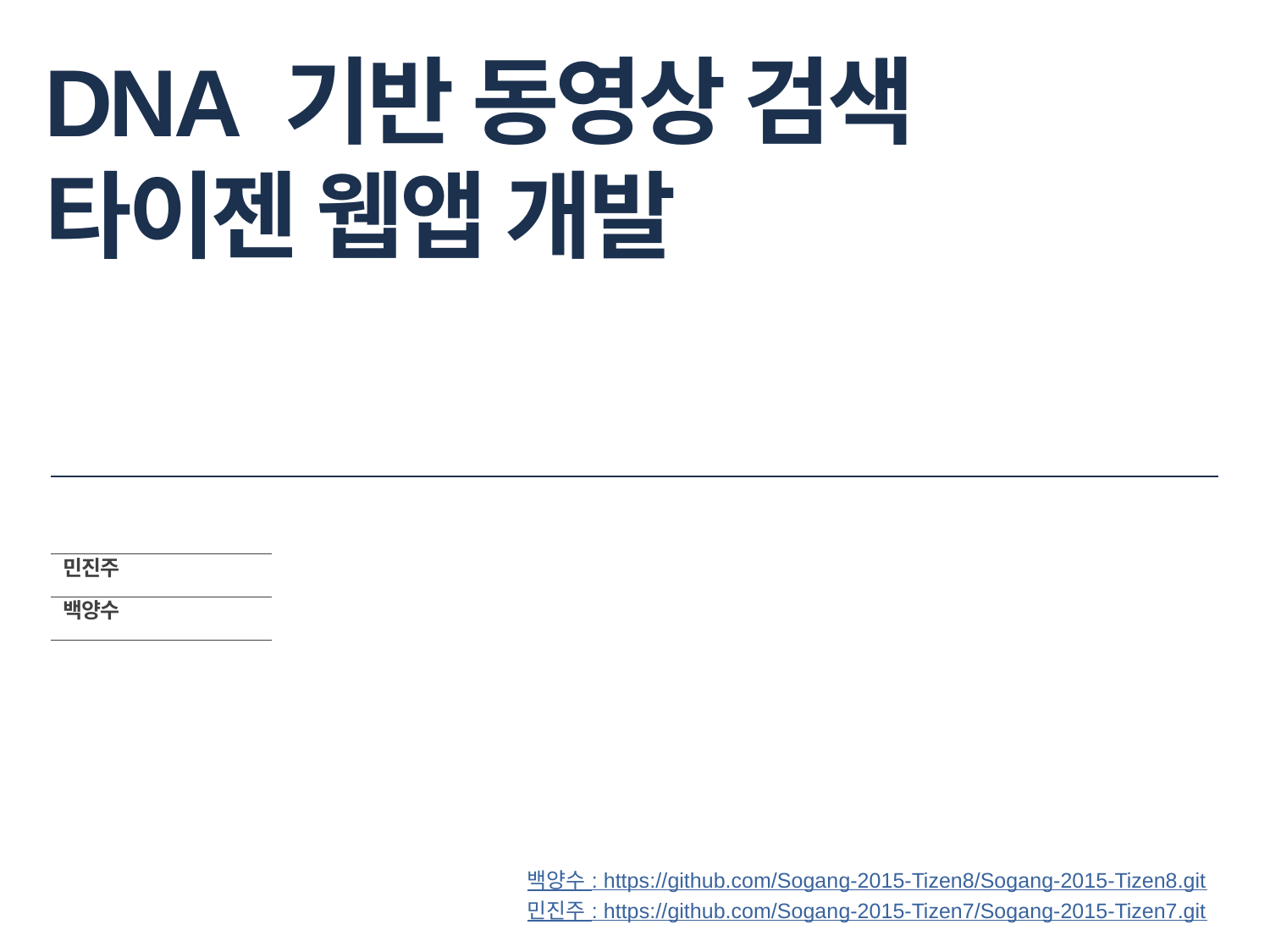

# DNA 기반 동영상 검색 타이젠 웹앱 개발

민진주
백양수

백양수 : https://github.com/Sogang-2015-Tizen8/Sogang-2015-Tizen8.git
민진주 : https://github.com/Sogang-2015-Tizen7/Sogang-2015-Tizen7.git